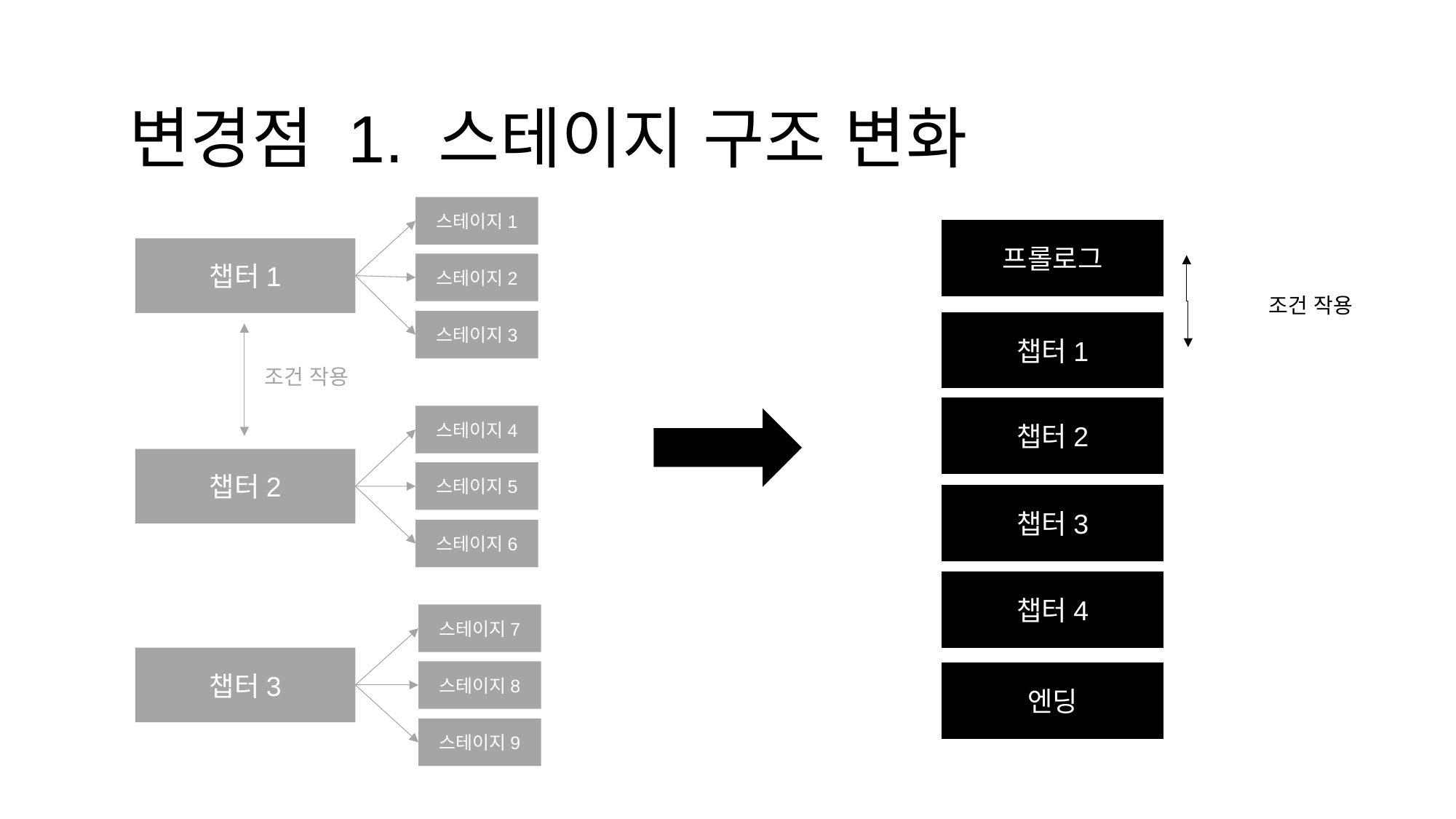

변경점 1. 스테이지 구조 변화
스테이지1
프롤로그
챕터1
스테이지2
조건 작용
스테이지3
챕터1
조건 작용
챕터2
스테이지4

챕터2
스테이지5
챕터3
스테이지6
챕터4
스테이지7
챕터3
스테이지8
엔딩
스테이지9